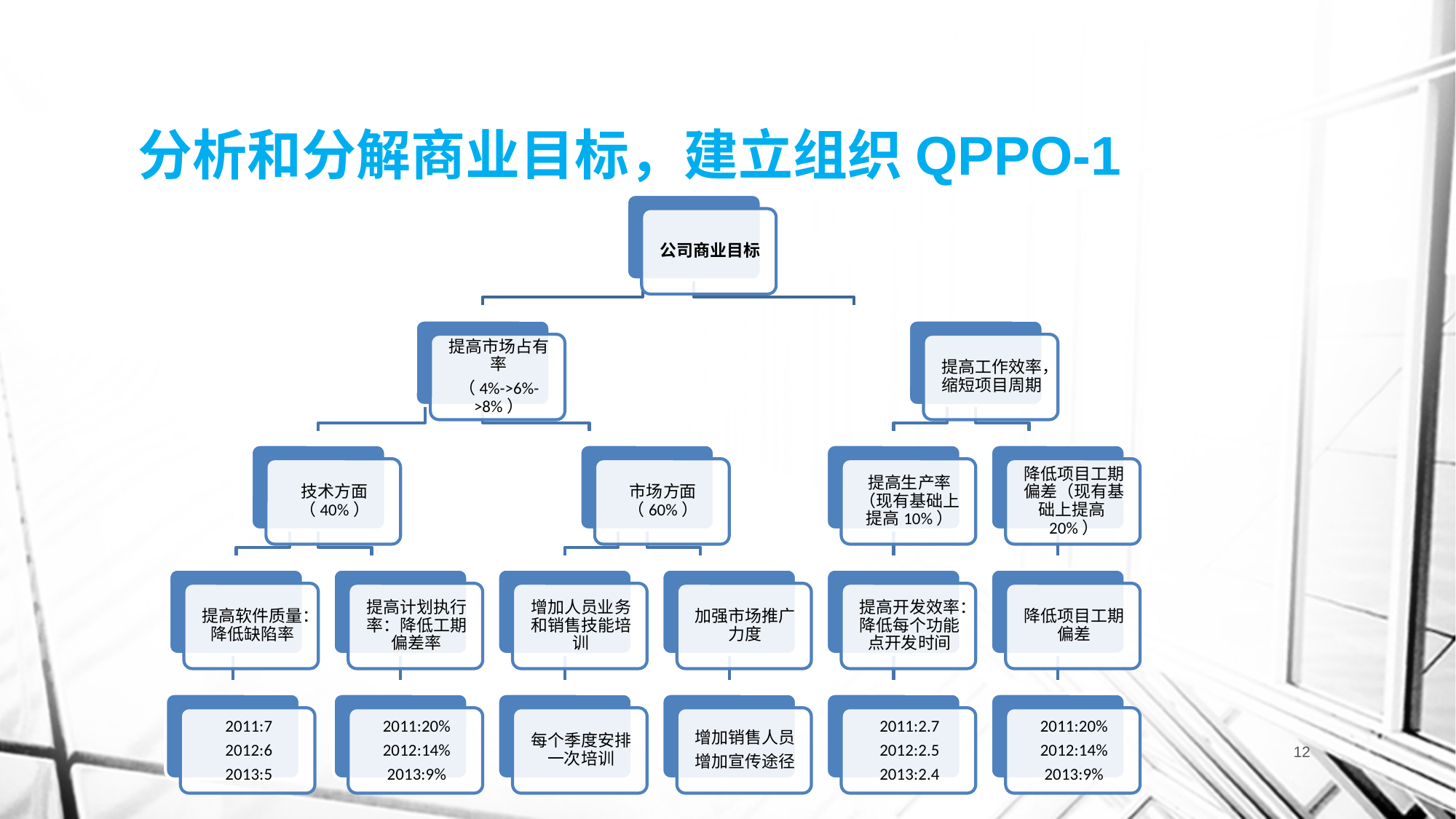

# 分析和分解商业目标，建立组织QPPO-1
公司商业目标
提高市场占有率
（4%->6%->8%）
技术方面（40%）
提高软件质量：降低缺陷率
2011:7
2012:6
2013:5
提高计划执行率：降低工期偏差率
2011:20%
2012:14%
2013:9%
市场方面（60%）
增加人员业务和销售技能培训
每个季度安排一次培训
加强市场推广力度
增加销售人员
增加宣传途径
提高工作效率，缩短项目周期
提高生产率（现有基础上提高10%）
提高开发效率：降低每个功能点开发时间
2011:2.7
2012:2.5
2013:2.4
降低项目工期偏差（现有基础上提高20%）
降低项目工期偏差
2011:20%
2012:14%
2013:9%

12